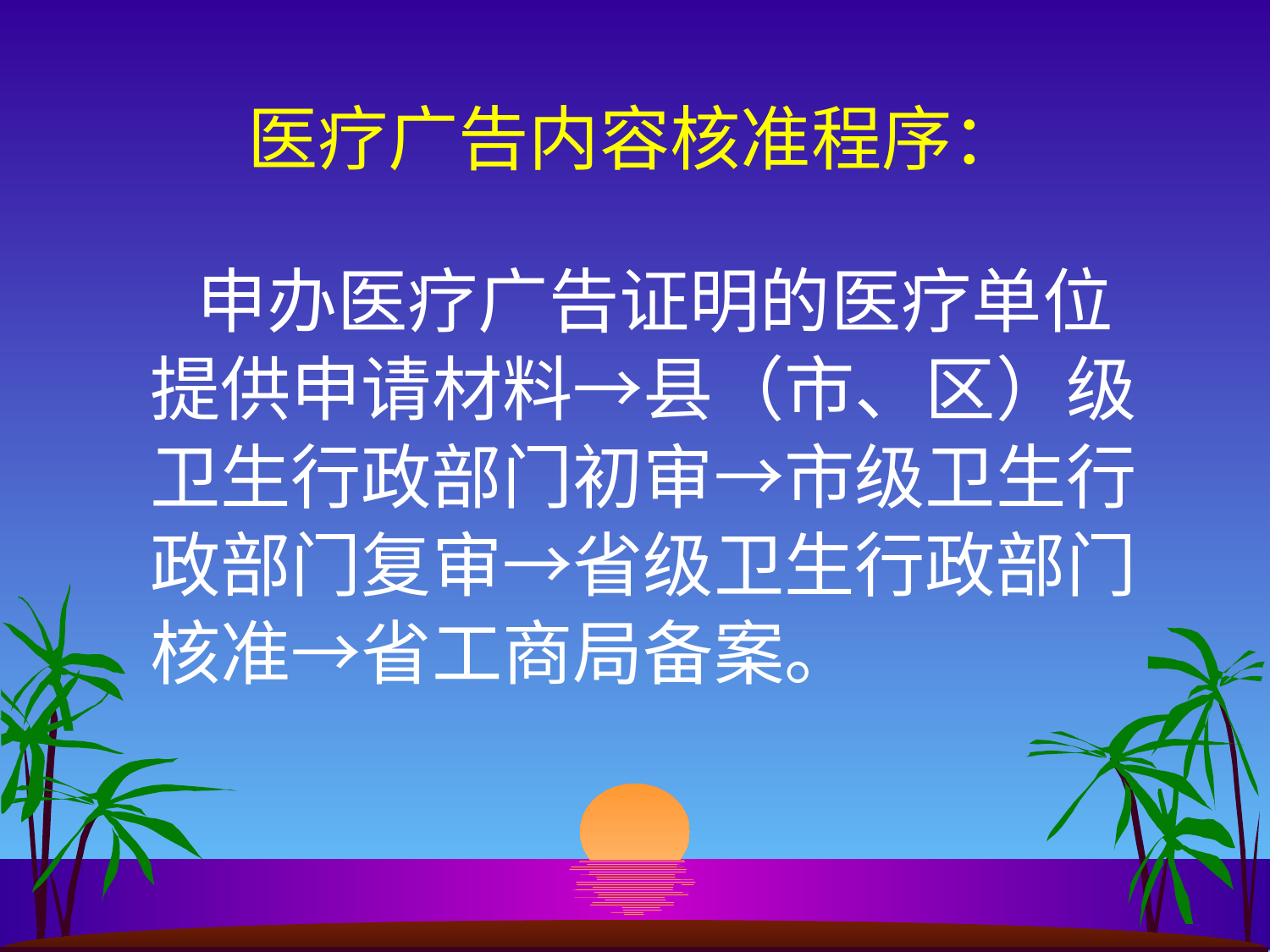

# 医疗广告内容核准程序：
     申办医疗广告证明的医疗单位提供申请材料→县（市、区）级卫生行政部门初审→市级卫生行政部门复审→省级卫生行政部门核准→省工商局备案。